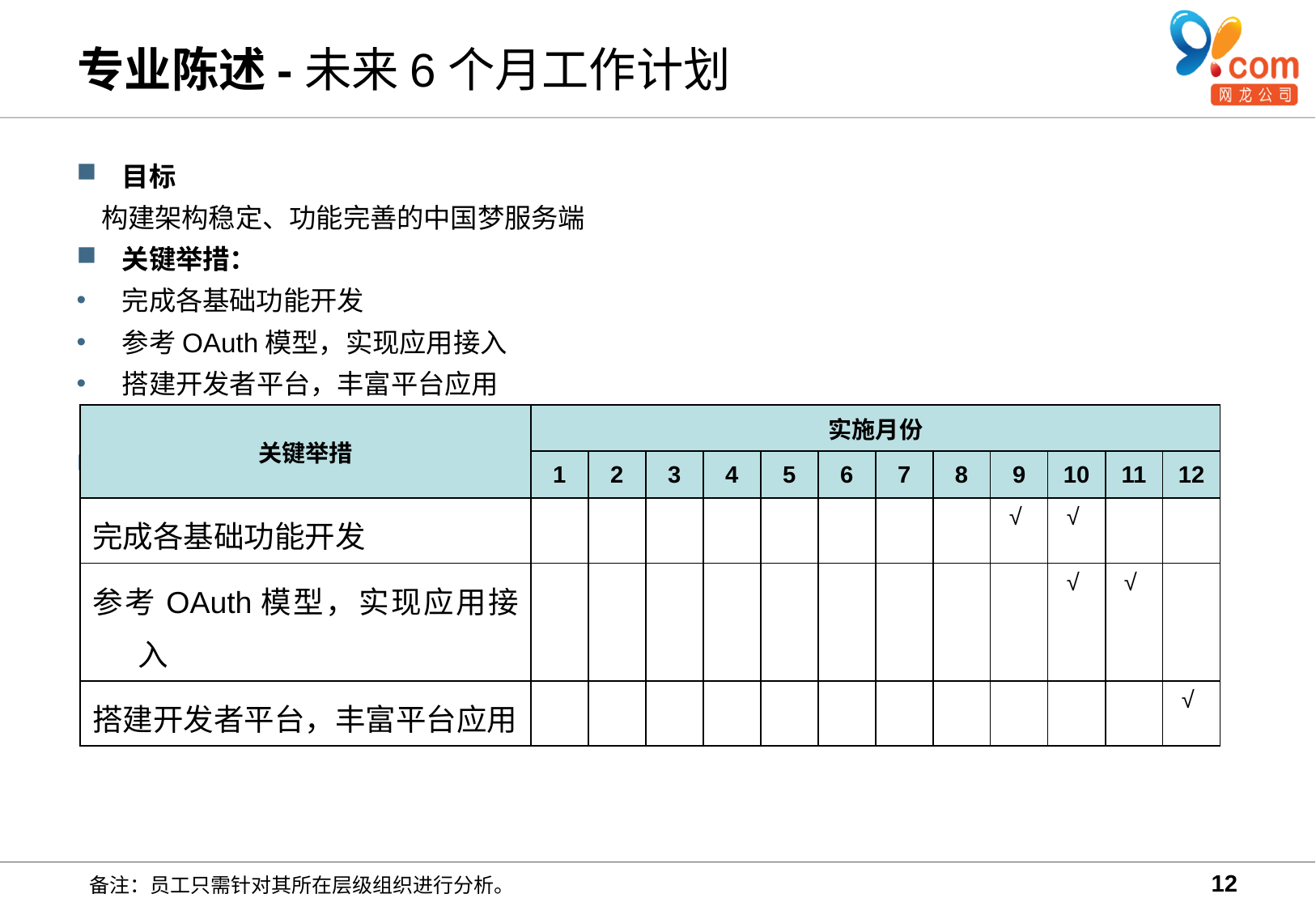

# 专业陈述-未来6个月工作计划

目标
   构建架构稳定、功能完善的中国梦服务端
关键举措：
完成各基础功能开发
参考OAuth模型，实现应用接入
搭建开发者平台，丰富平台应用

实施计划：

| 关键举措 | 实施月份 |  |  |  |  |  |  |  |  |  |  |  |
| --- | --- | --- | --- | --- | --- | --- | --- | --- | --- | --- | --- | --- |
|  | 1 | 2 | 3 | 4 | 5 | 6 | 7 | 8 | 9 | 10 | 11 | 12 |
| 完成各基础功能开发 |  |  |  |  |  |  |  |  | √ | √ |  |  |
| 参考OAuth模型，实现应用接入 |  |  |  |  |  |  |  |  |  | √ | √ |  |
| 搭建开发者平台，丰富平台应用 |  |  |  |  |  |  |  |  |  |  |  | √ |
12
备注：员工只需针对其所在层级组织进行分析。